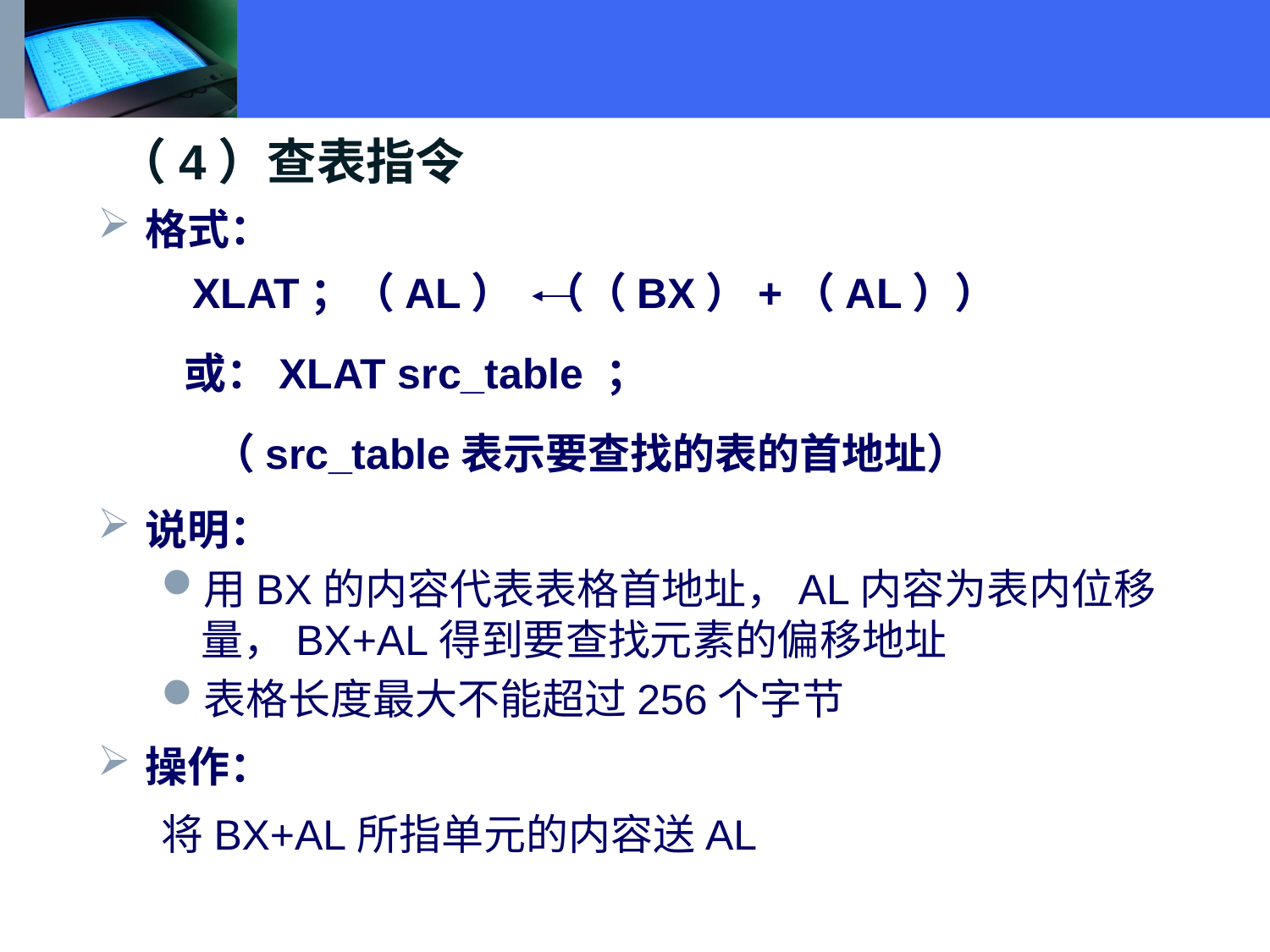

（4）查表指令
格式：
        XLAT；（AL）   （（BX）+（AL））
        或：XLAT src_table ；
           （src_table表示要查找的表的首地址）
说明：
用BX的内容代表表格首地址，AL内容为表内位移量，BX+AL得到要查找元素的偏移地址
表格长度最大不能超过256个字节
操作：
将BX+AL所指单元的内容送AL